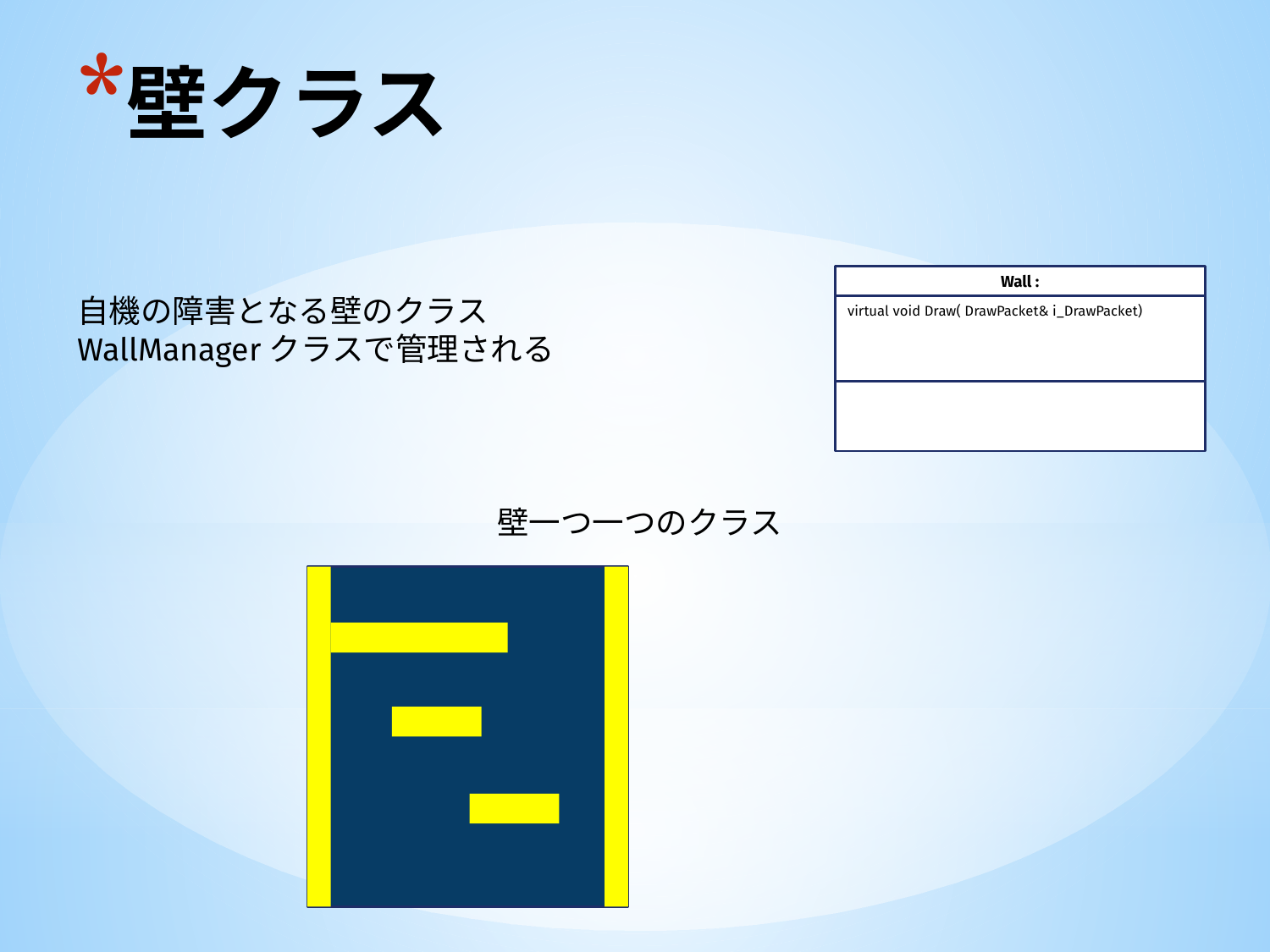

# 壁クラス
Wall :
virtual void Draw( DrawPacket& i_DrawPacket)

自機の障害となる壁のクラス
WallManagerクラスで管理される

壁一つ一つのクラス